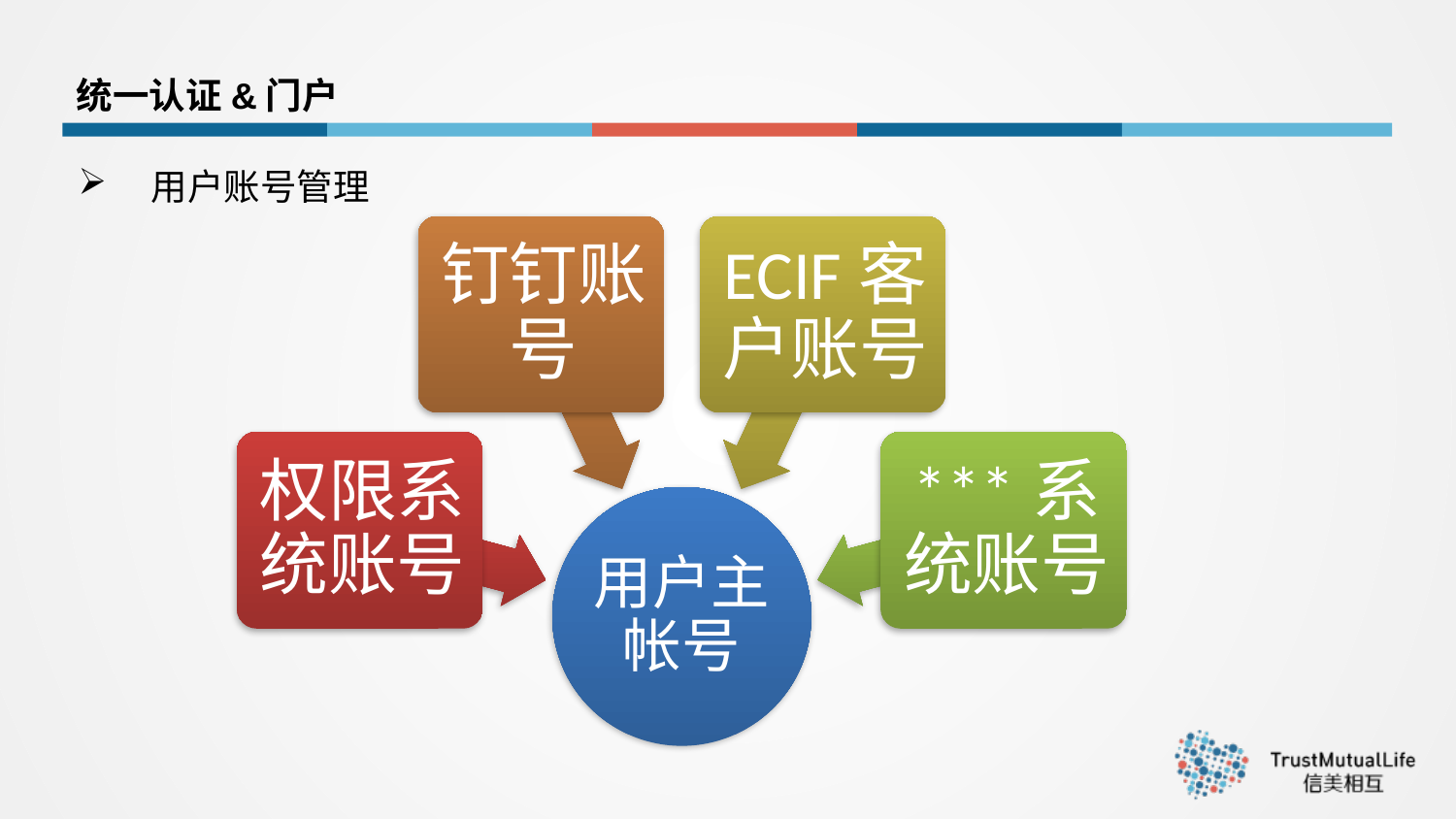

统一认证&门户
用户账号管理
用户主帐号
权限系统账号
钉钉账号
ECIF客户账号
***系统账号